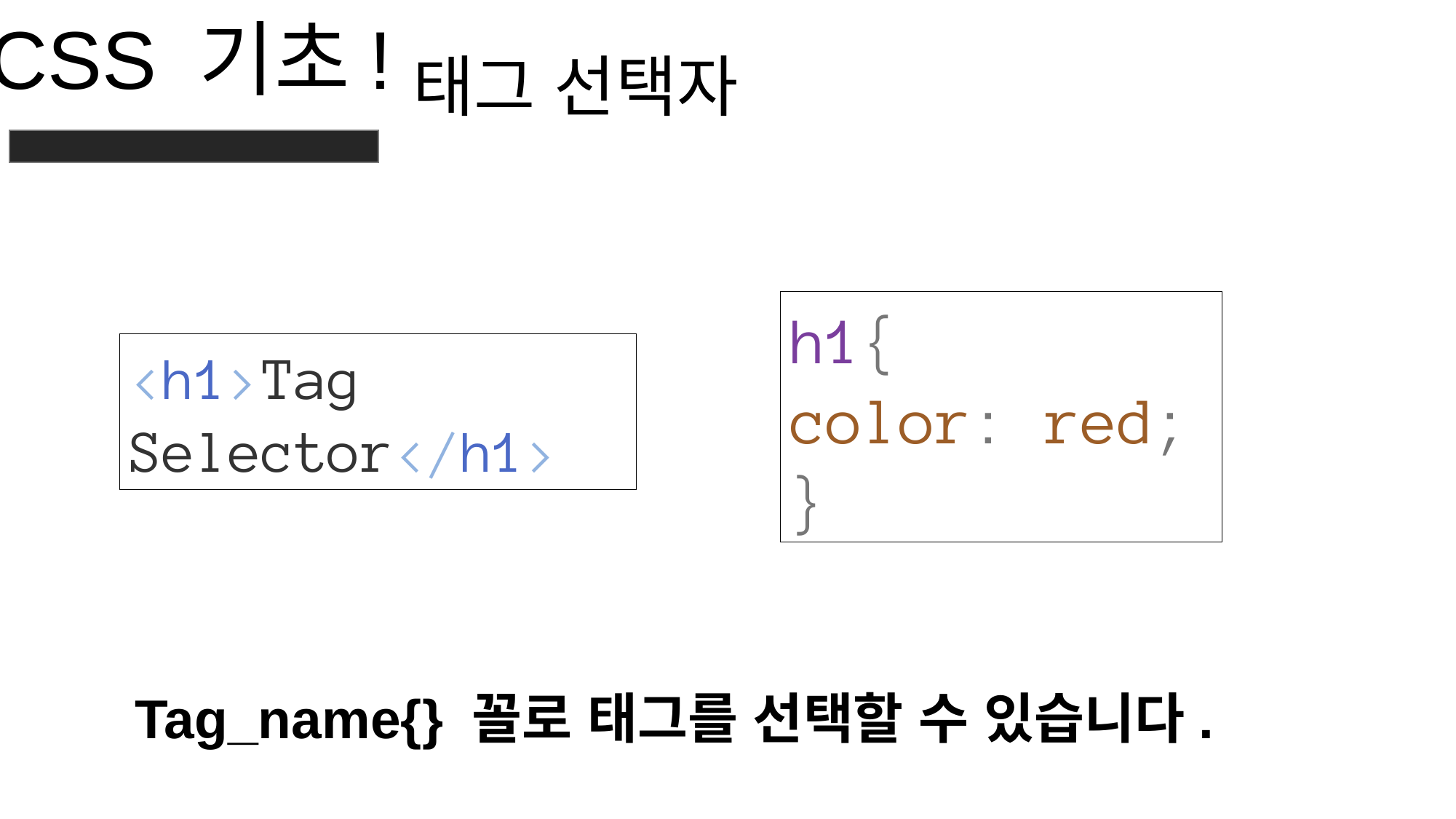

태그 선택자
CSS 기초!

h1{
color: red;
}
<h1>Tag Selector</h1>
Tag_name{} 꼴로 태그를 선택할 수 있습니다.